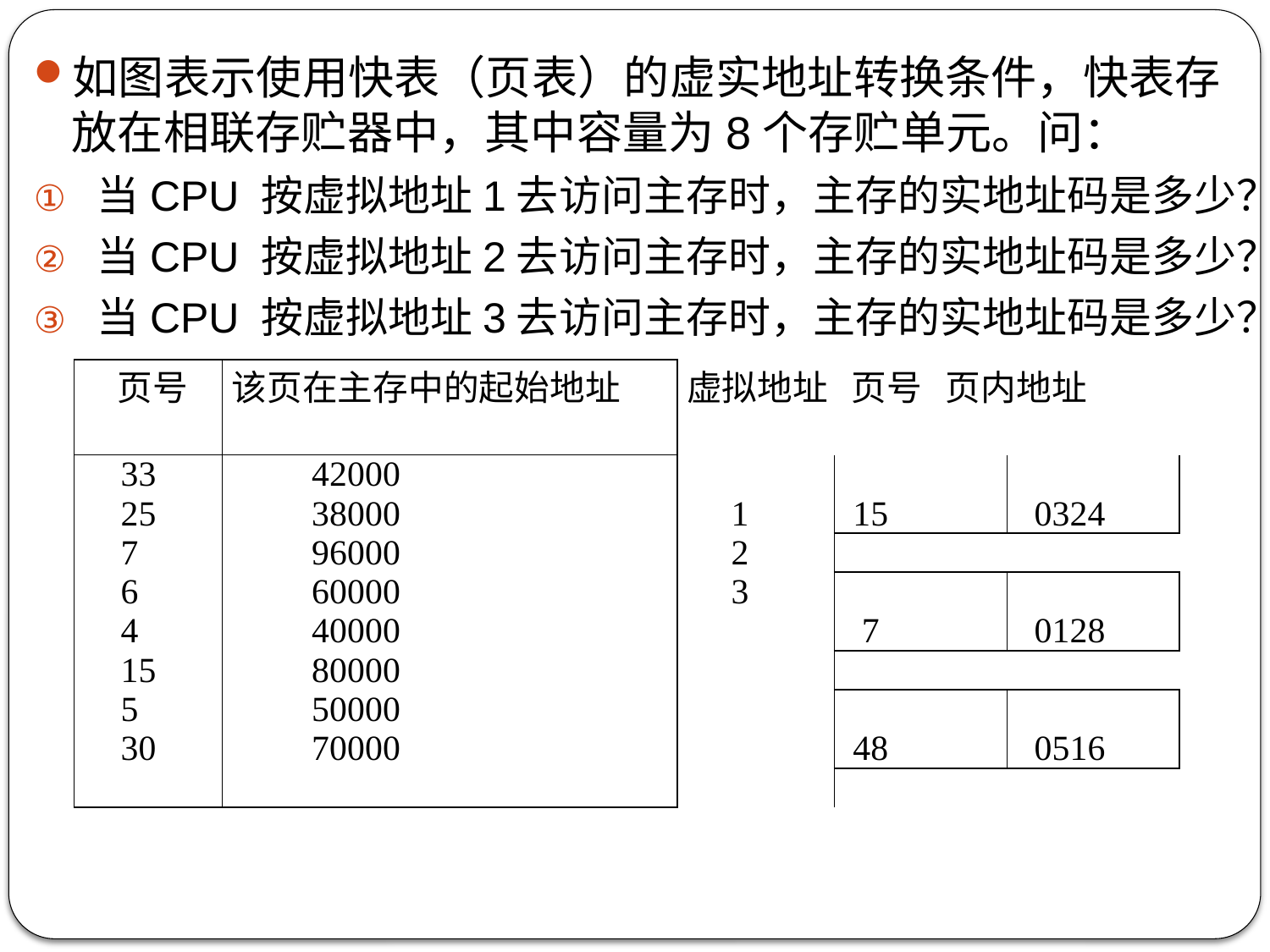

如图表示使用快表（页表）的虚实地址转换条件，快表存放在相联存贮器中，其中容量为8个存贮单元。问：
当CPU 按虚拟地址1去访问主存时，主存的实地址码是多少？
当CPU 按虚拟地址2去访问主存时，主存的实地址码是多少？
当CPU 按虚拟地址3去访问主存时，主存的实地址码是多少？

| 页号 | 该页在主存中的起始地址 | 虚拟地址 页号 页内地址 |  |  |  |
| --- | --- | --- | --- | --- | --- |
| 33 25 7 6 4 15 5 30 | 42000 38000 96000 60000 40000 80000 50000 70000 | 1 2 3 | 15 | 0324 |  |
|  |  |  |  |  |  |
|  |  |  | 7 | 0128 |  |
|  |  |  |  |  |  |
|  |  |  | 48 | 0516 |  |
|  |  |  |  |  |  |